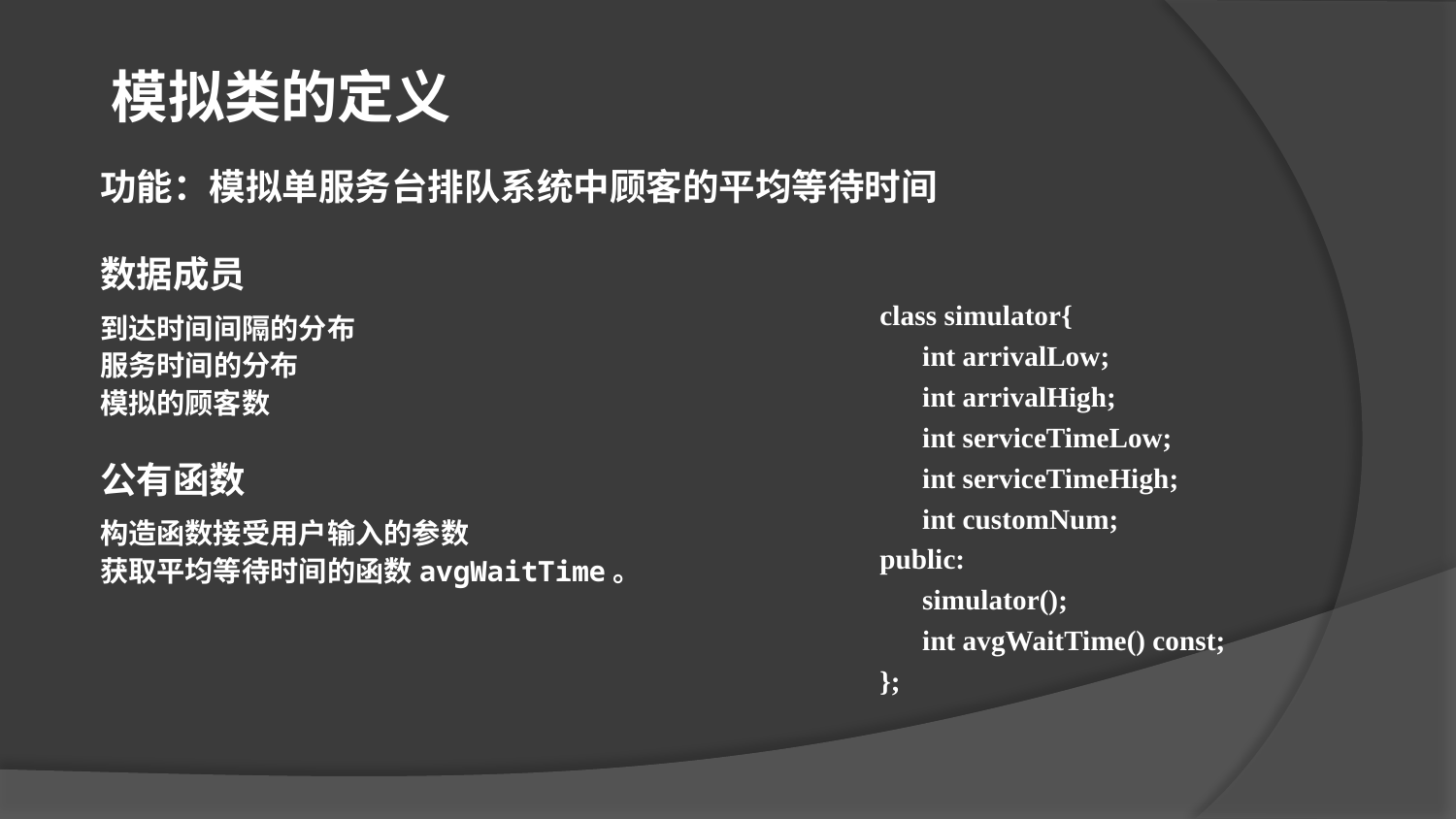

模拟类的定义
功能：模拟单服务台排队系统中顾客的平均等待时间

数据成员
到达时间间隔的分布
服务时间的分布
模拟的顾客数

公有函数
构造函数接受用户输入的参数
获取平均等待时间的函数avgWaitTime。
class simulator{
	int arrivalLow;
	int arrivalHigh;
	int serviceTimeLow;
	int serviceTimeHigh;
	int customNum;
public:
	simulator();
	int avgWaitTime() const;
};